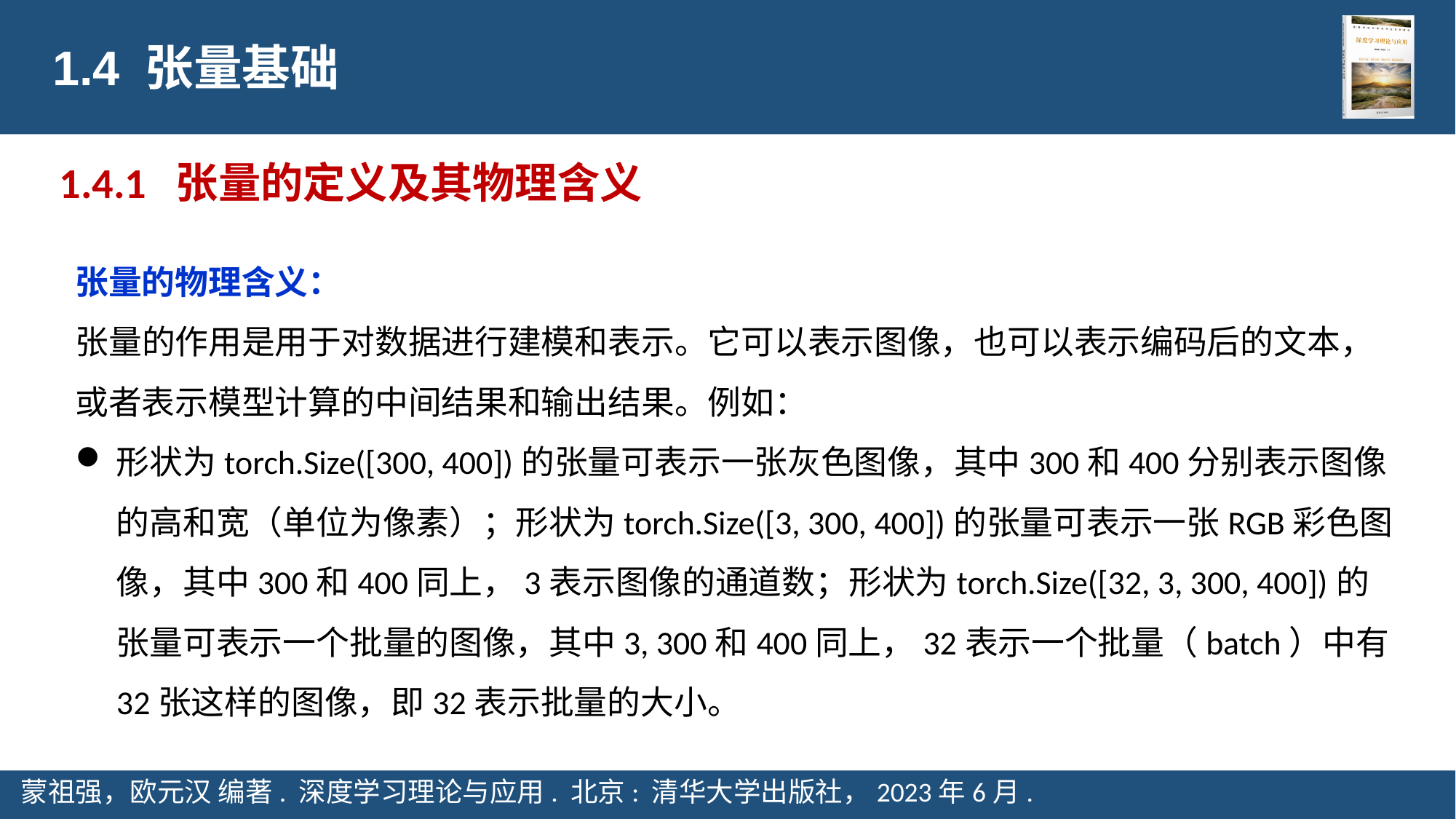

1.4 张量基础

1.4.1  张量的定义及其物理含义
张量的物理含义：
张量的作用是用于对数据进行建模和表示。它可以表示图像，也可以表示编码后的文本，或者表示模型计算的中间结果和输出结果。例如：
形状为torch.Size([300, 400])的张量可表示一张灰色图像，其中300和400分别表示图像的高和宽（单位为像素）；形状为torch.Size([3, 300, 400])的张量可表示一张RGB彩色图像，其中300和400同上，3表示图像的通道数；形状为torch.Size([32, 3, 300, 400])的张量可表示一个批量的图像，其中3, 300和400同上，32表示一个批量（batch）中有32张这样的图像，即32表示批量的大小。